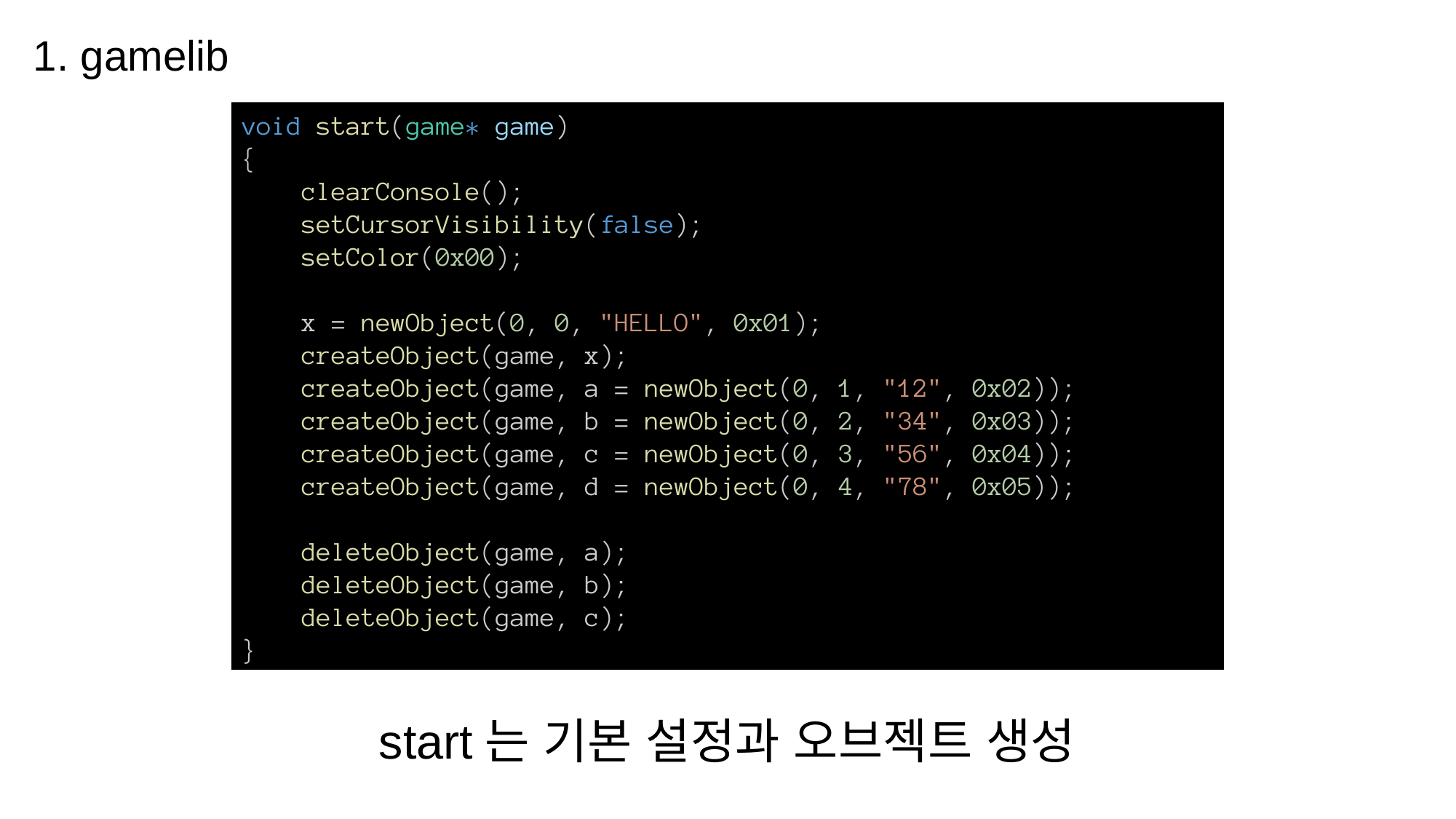

1. gamelib
void start(game* game)
{
    clearConsole();
    setCursorVisibility(false);
    setColor(0x00);
    x = newObject(0, 0, "HELLO", 0x01);
    createObject(game, x);
    createObject(game, a = newObject(0, 1, "12", 0x02));
    createObject(game, b = newObject(0, 2, "34", 0x03));
    createObject(game, c = newObject(0, 3, "56", 0x04));
    createObject(game, d = newObject(0, 4, "78", 0x05));
    deleteObject(game, a);
    deleteObject(game, b);
    deleteObject(game, c);
}
start는 기본 설정과 오브젝트 생성